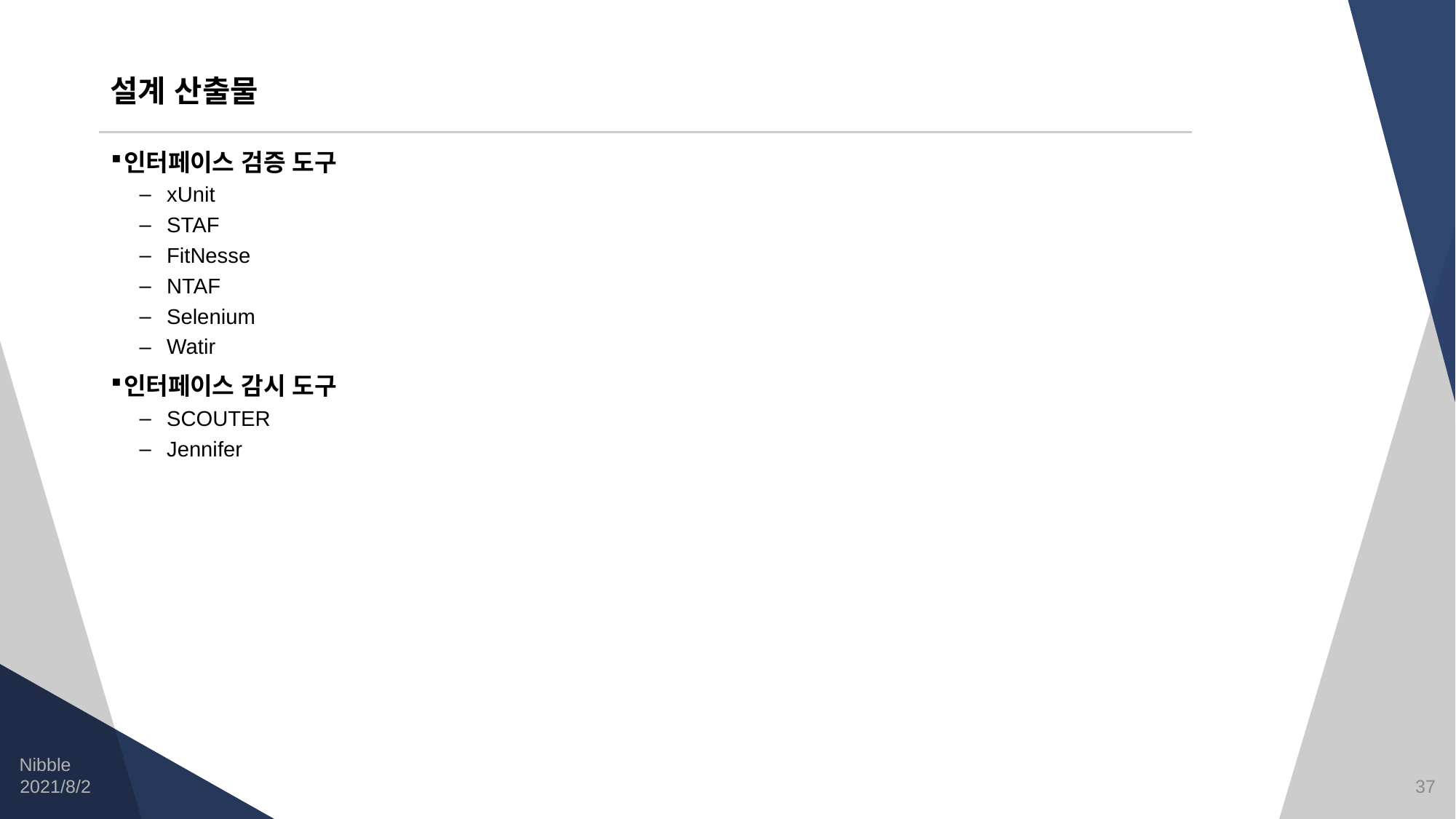

# 설계 산출물

인터페이스 검증 도구
xUnit
STAF
FitNesse
NTAF
Selenium
Watir
인터페이스 감시 도구
SCOUTER
Jennifer

Nibble
2021/8/2
37